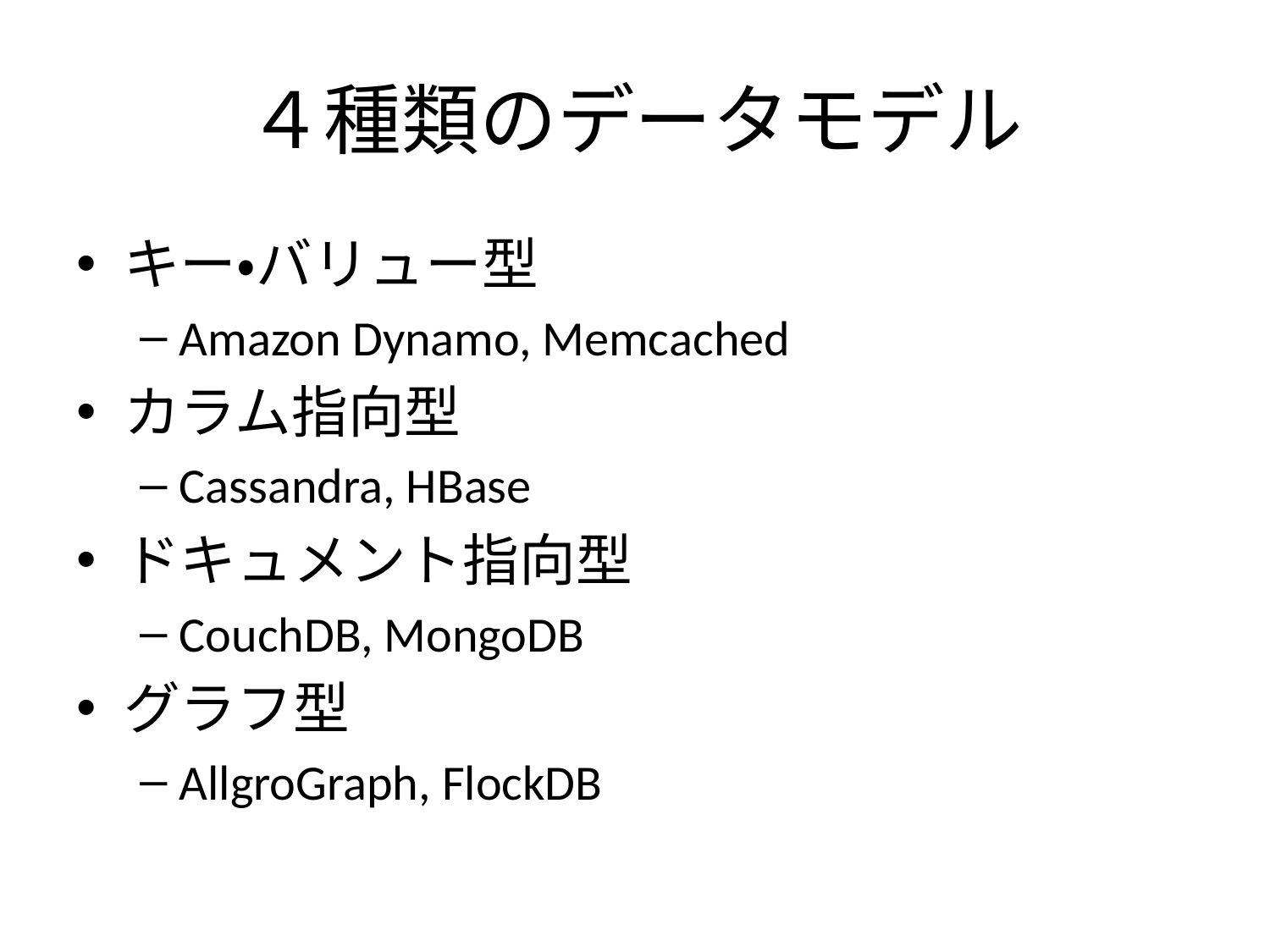

# ４種類のデータモデル
キー・バリュー型
Amazon Dynamo, Memcached
カラム指向型
Cassandra, HBase
ドキュメント指向型
CouchDB, MongoDB
グラフ型
AllgroGraph, FlockDB